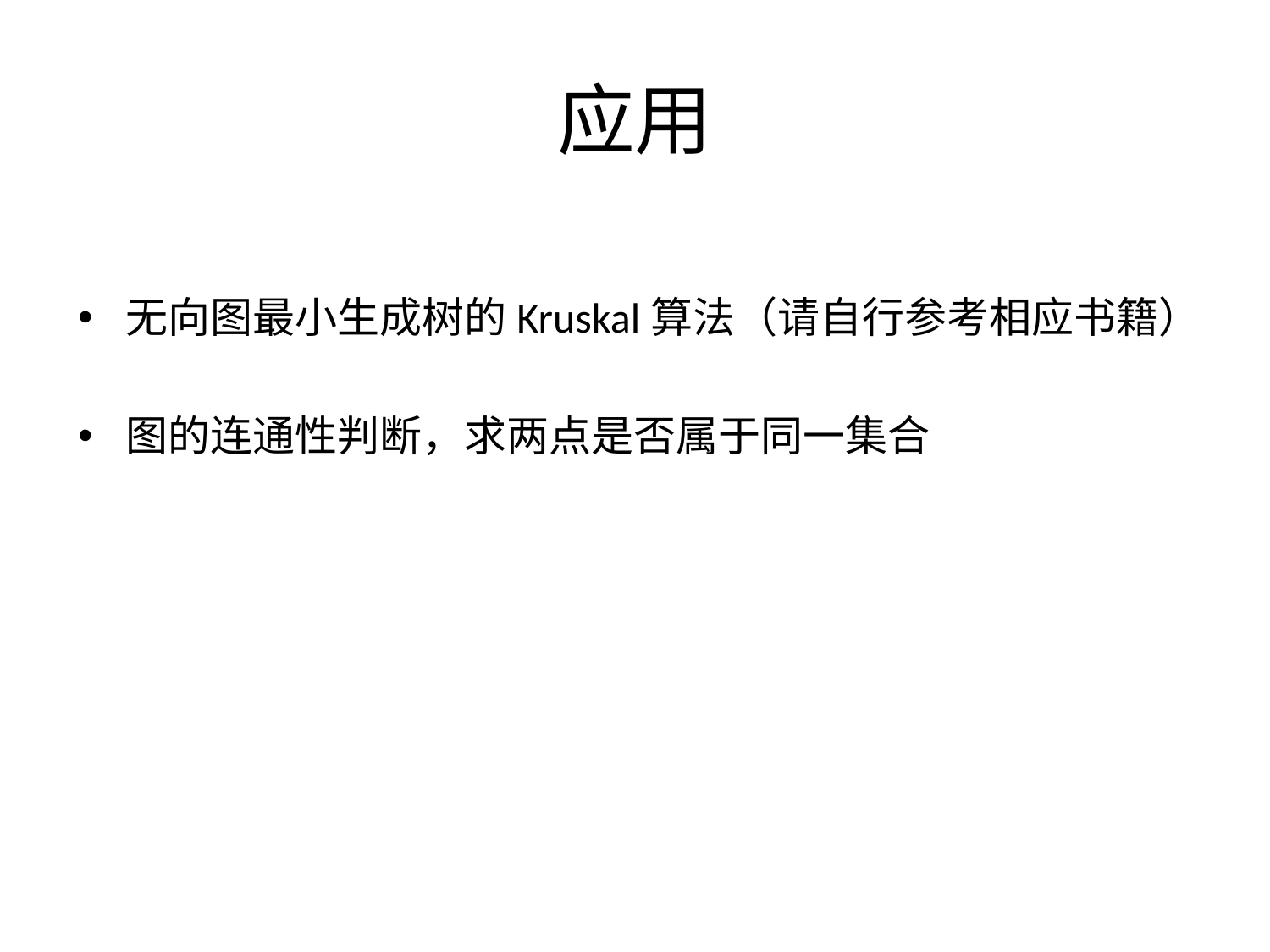

应用

无向图最小生成树的Kruskal算法（请自行参考相应书籍）

图的连通性判断，求两点是否属于同一集合